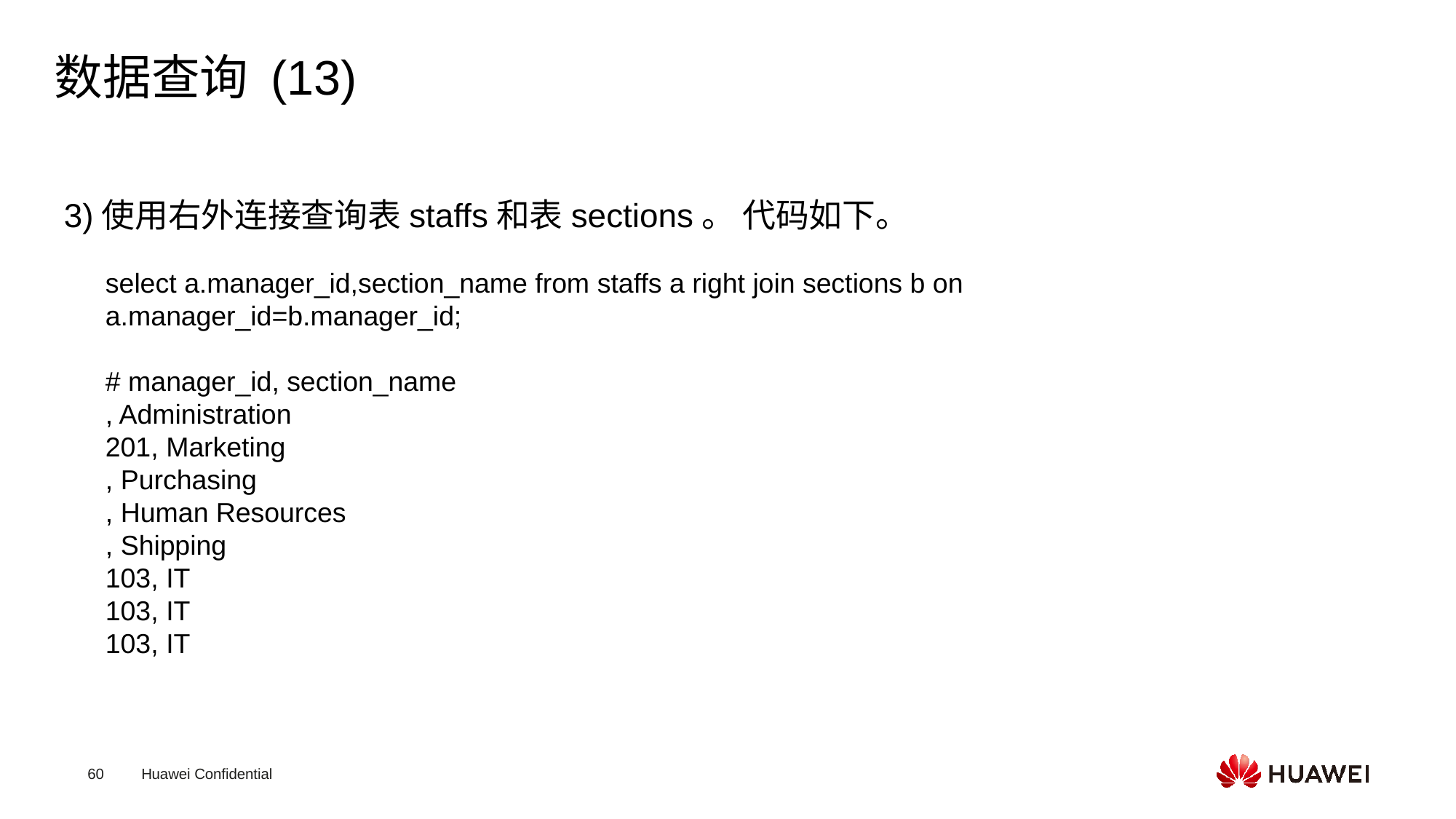

# 数据查询 (13)
3)使用右外连接查询表staffs和表sections。 代码如下。
select a.manager_id,section_name from staffs a right join sections b on a.manager_id=b.manager_id;    # manager_id, section_name, Administration201, Marketing, Purchasing, Human Resources, Shipping103, IT103, IT103, IT